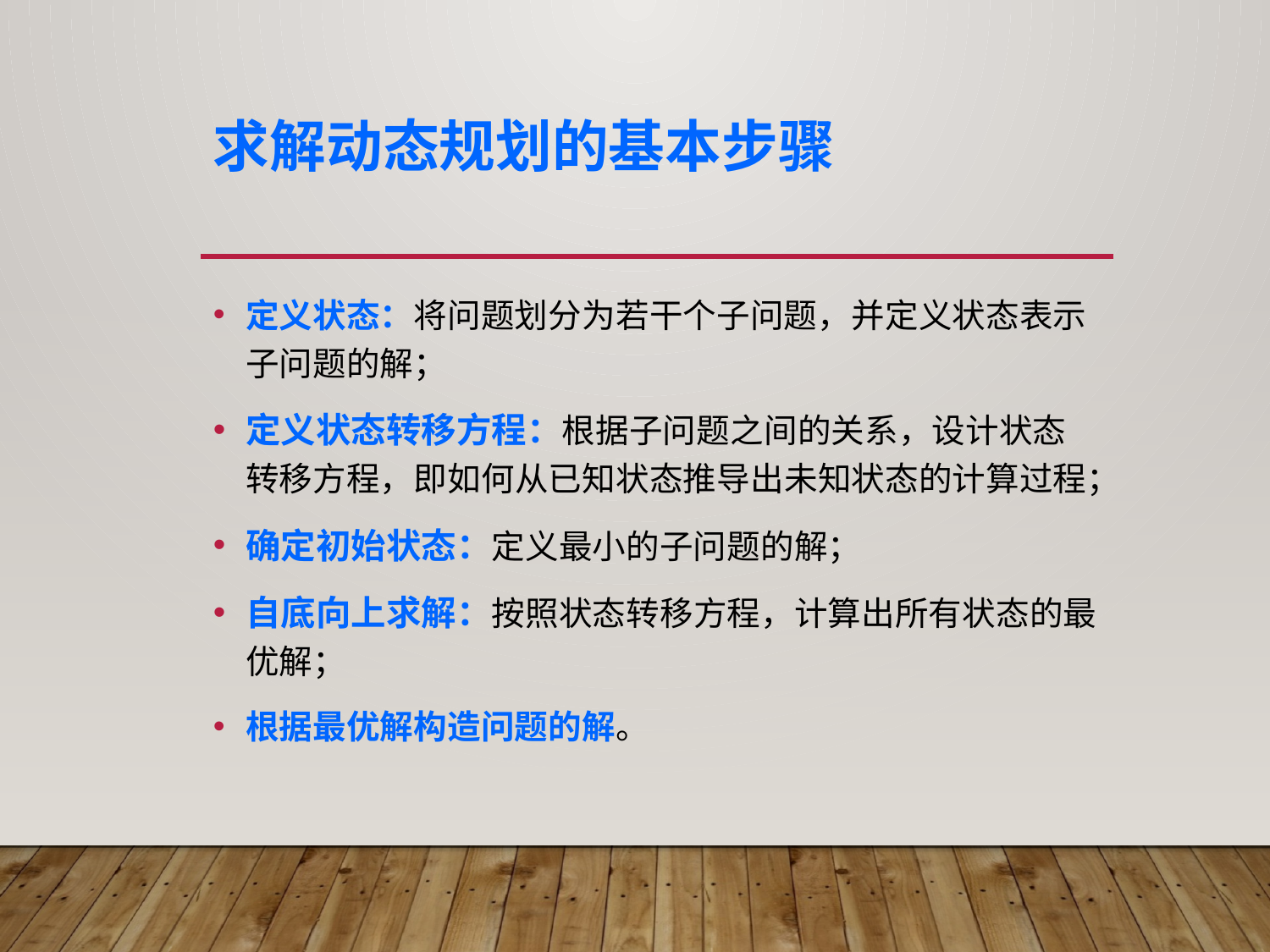

# 求解动态规划的基本步骤
定义状态：将问题划分为若干个子问题，并定义状态表示子问题的解；
定义状态转移方程：根据子问题之间的关系，设计状态转移方程，即如何从已知状态推导出未知状态的计算过程；
确定初始状态：定义最小的子问题的解；
自底向上求解：按照状态转移方程，计算出所有状态的最优解；
根据最优解构造问题的解。